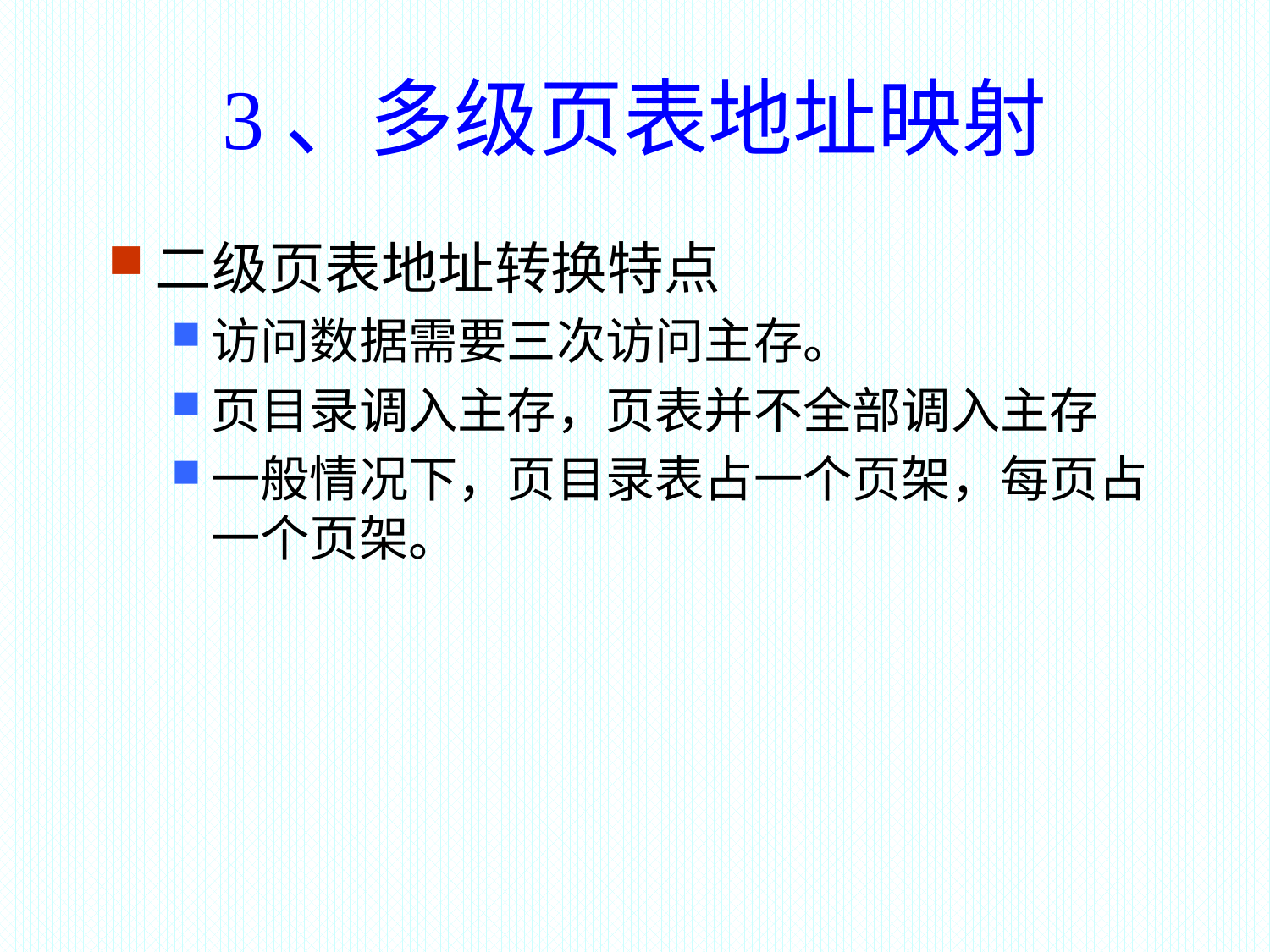

# 3、多级页表地址映射
二级页表地址转换特点
访问数据需要三次访问主存。
页目录调入主存，页表并不全部调入主存
一般情况下，页目录表占一个页架，每页占一个页架。